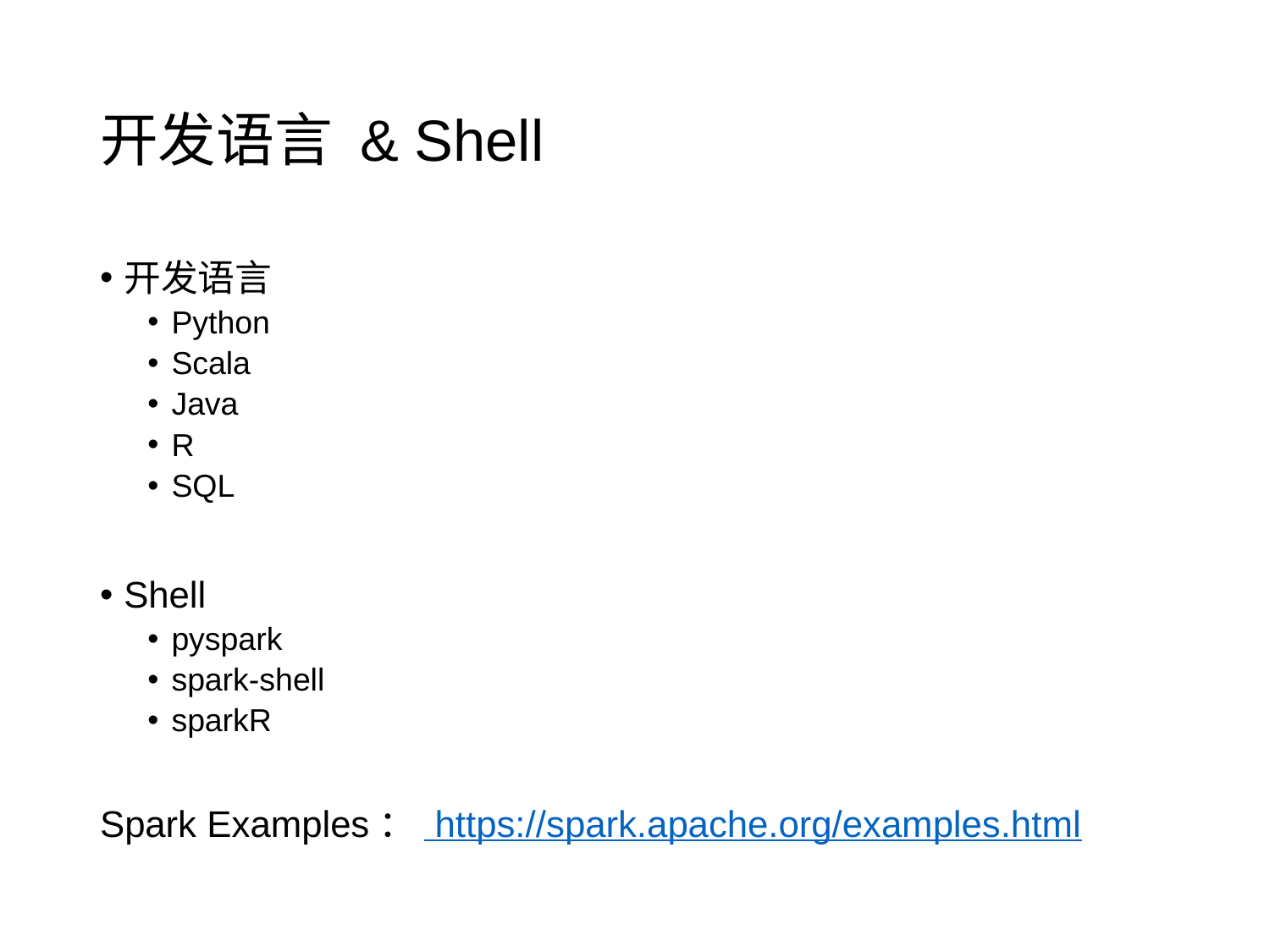

# 开发语言 & Shell
开发语言
Python
Scala
Java
R
SQL

Shell
pyspark
spark-shell
sparkR

Spark Examples： https://spark.apache.org/examples.html